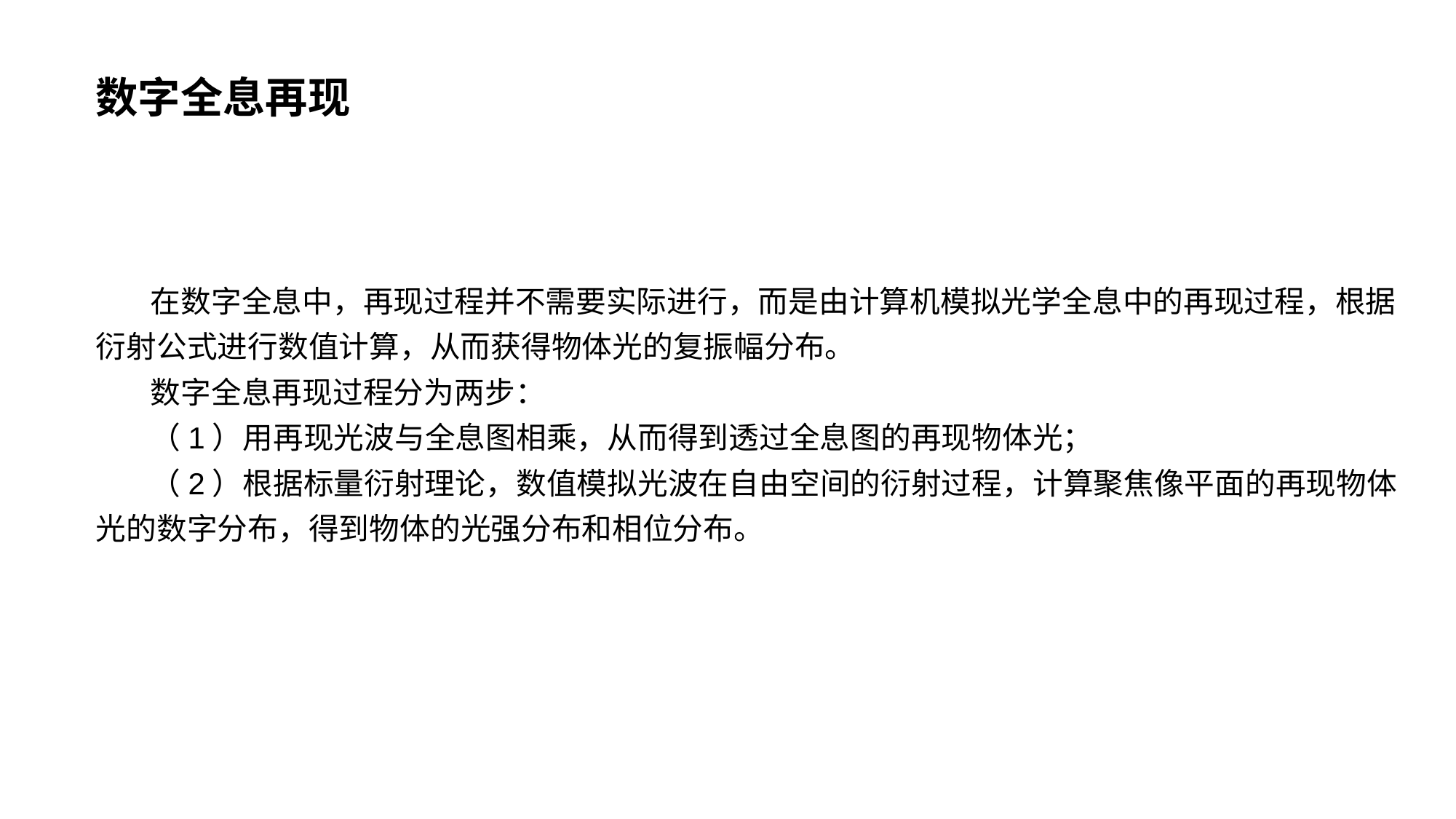

数字全息再现
在数字全息中，再现过程并不需要实际进行，而是由计算机模拟光学全息中的再现过程，根据衍射公式进行数值计算，从而获得物体光的复振幅分布。
数字全息再现过程分为两步：
（1）用再现光波与全息图相乘，从而得到透过全息图的再现物体光；
（2）根据标量衍射理论，数值模拟光波在自由空间的衍射过程，计算聚焦像平面的再现物体光的数字分布，得到物体的光强分布和相位分布。